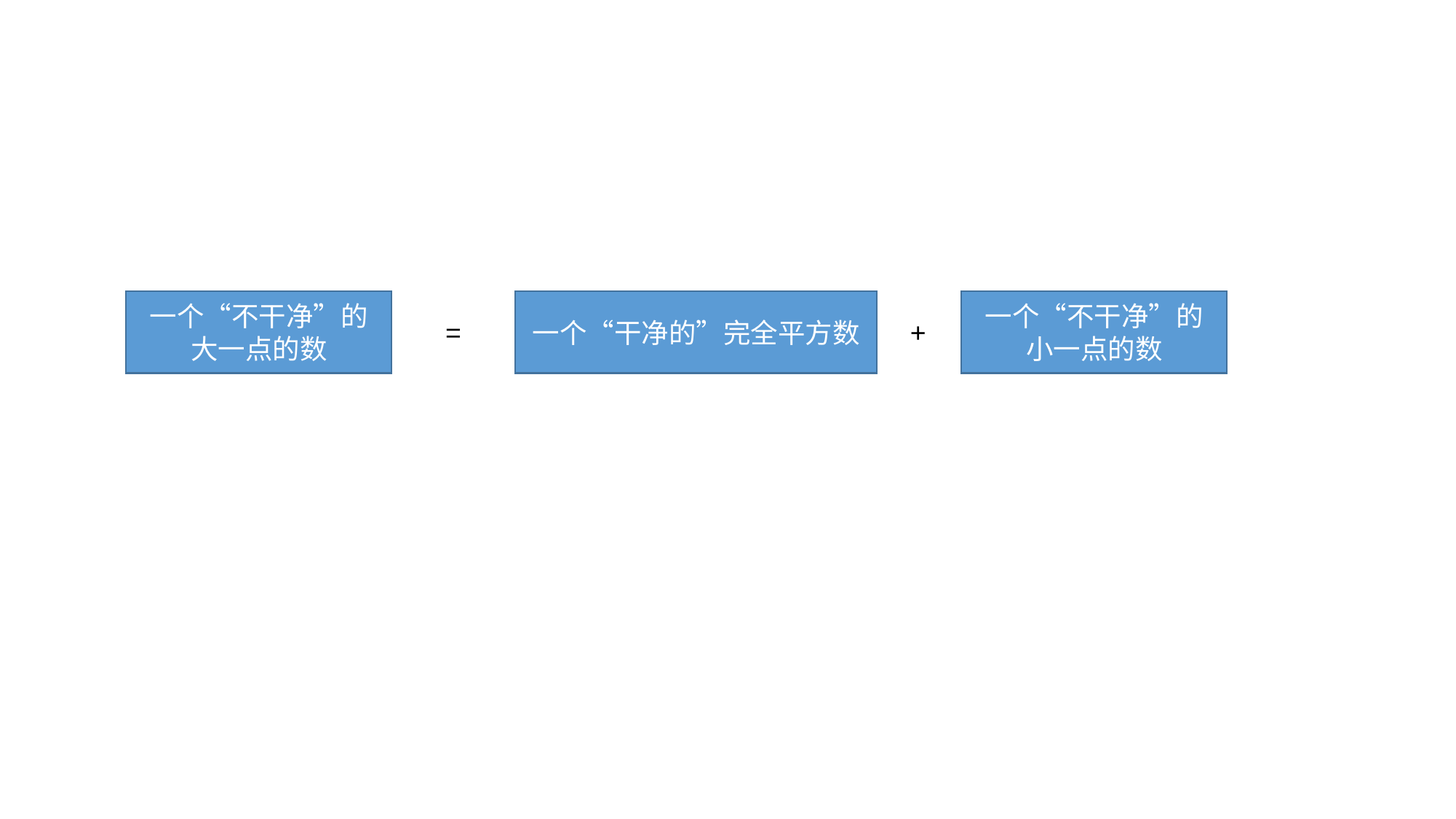

一个“不干净”的大一点的数
一个“干净的”完全平方数
一个“不干净”的小一点的数
=
+